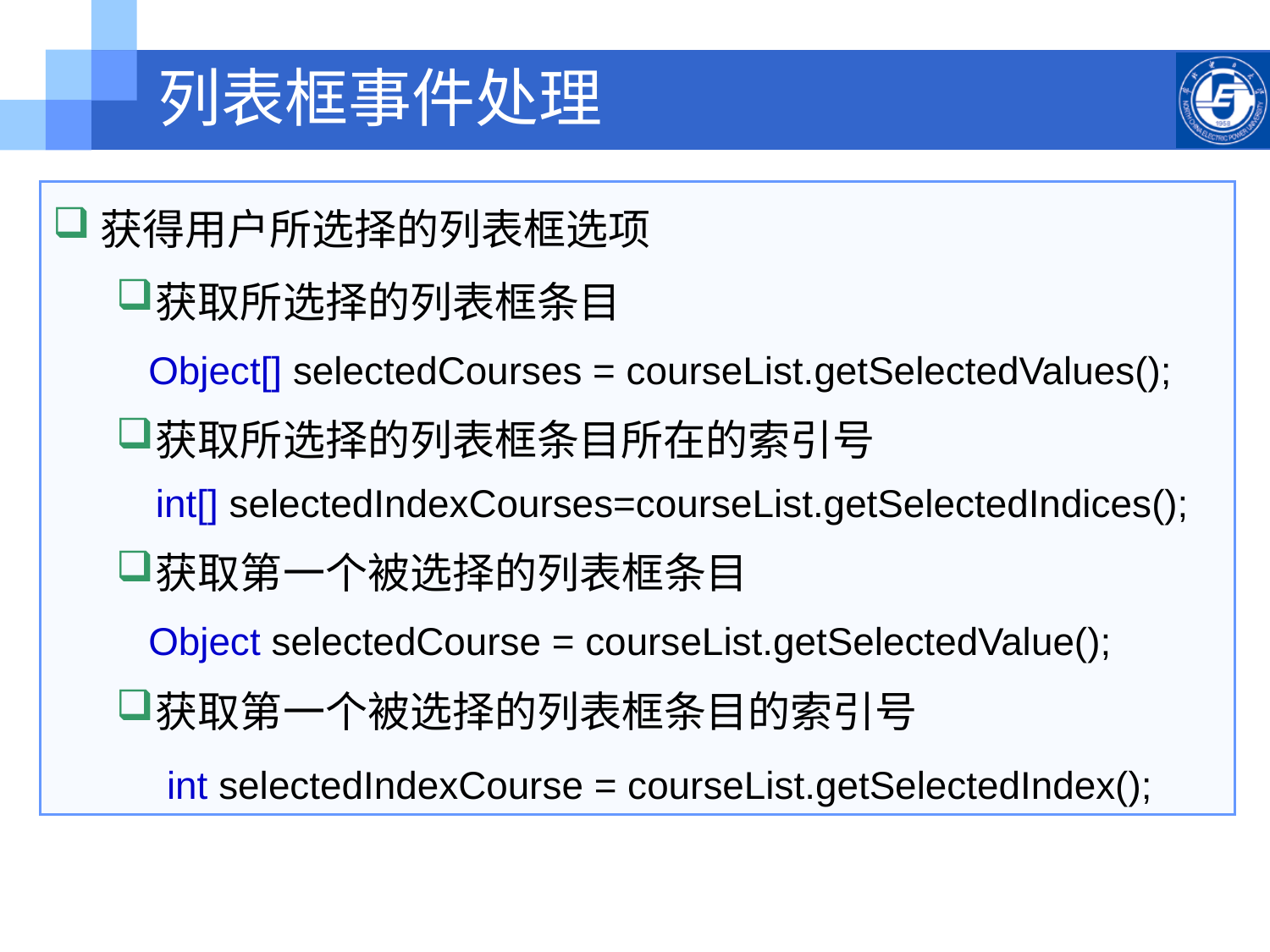

# 列表框事件处理
获得用户所选择的列表框选项
获取所选择的列表框条目
   Object[] selectedCourses = courseList.getSelectedValues();
获取所选择的列表框条目所在的索引号
int[] selectedIndexCourses=courseList.getSelectedIndices();
获取第一个被选择的列表框条目
   Object selectedCourse = courseList.getSelectedValue();
获取第一个被选择的列表框条目的索引号
  int selectedIndexCourse = courseList.getSelectedIndex();